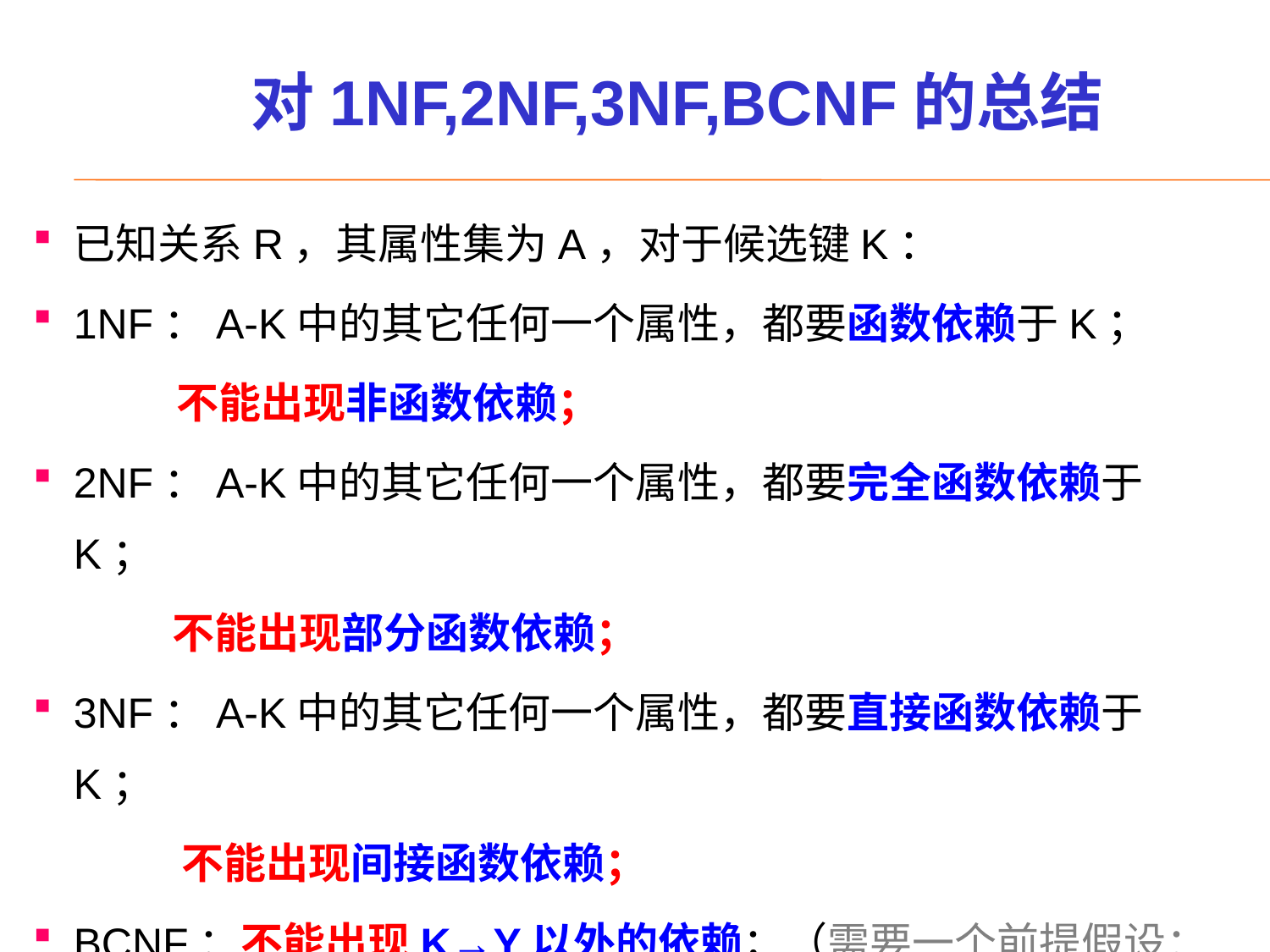

# 对1NF,2NF,3NF,BCNF的总结
已知关系R，其属性集为A，对于候选键K：
1NF：A-K中的其它任何一个属性，都要函数依赖于K；
              不能出现非函数依赖；
2NF：A-K中的其它任何一个属性，都要完全函数依赖于K；
              不能出现部分函数依赖；
3NF：A-K中的其它任何一个属性，都要直接函数依赖于K；
               不能出现间接函数依赖；
BCNF：不能出现K→Y以外的依赖；（需要一个前提假设：不考虑平凡函数依赖）